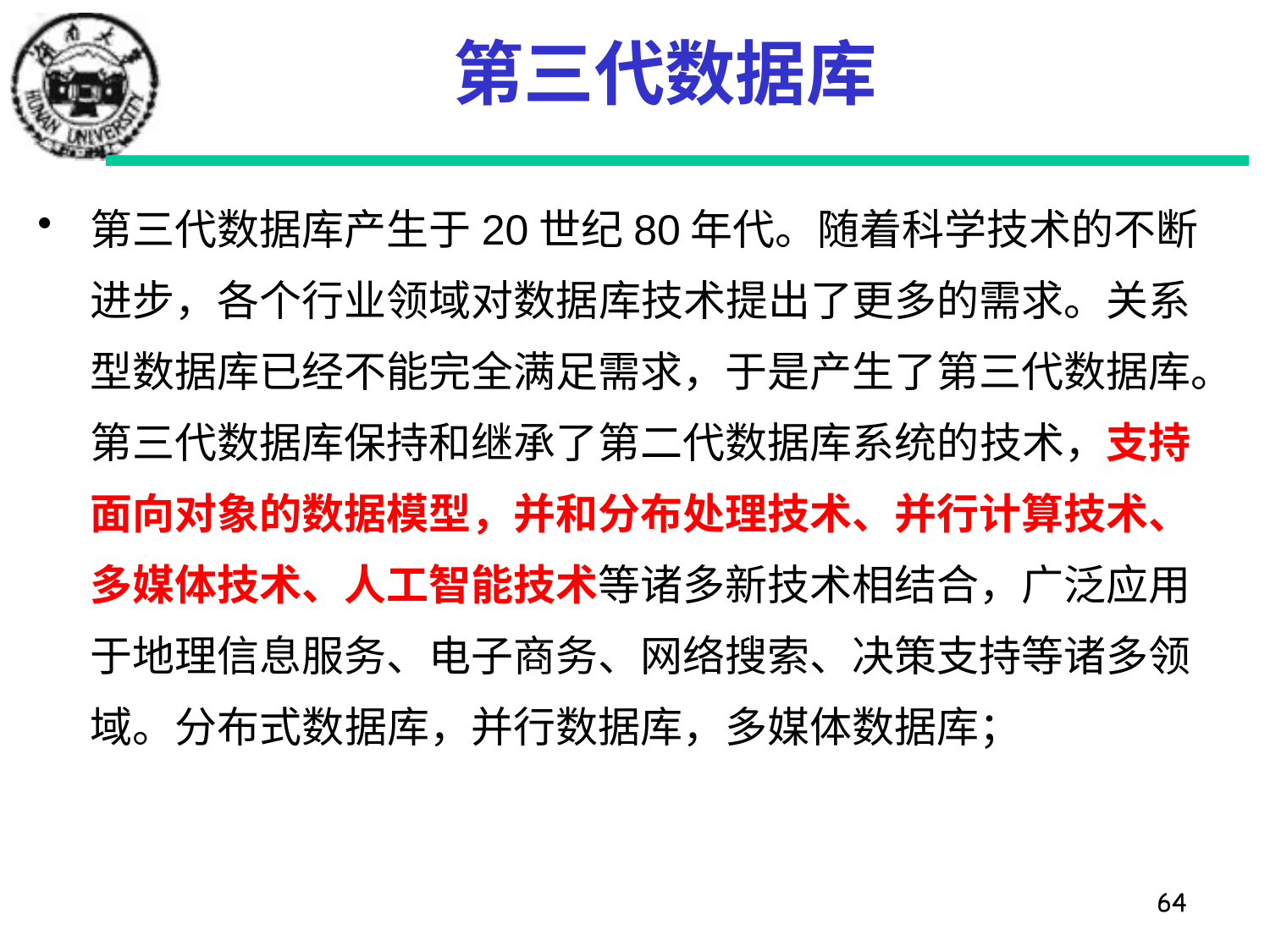

# 第三代数据库
第三代数据库产生于20世纪80年代。随着科学技术的不断进步，各个行业领域对数据库技术提出了更多的需求。关系型数据库已经不能完全满足需求，于是产生了第三代数据库。第三代数据库保持和继承了第二代数据库系统的技术，支持面向对象的数据模型，并和分布处理技术、并行计算技术、多媒体技术、人工智能技术等诸多新技术相结合，广泛应用于地理信息服务、电子商务、网络搜索、决策支持等诸多领域。分布式数据库，并行数据库，多媒体数据库；
64